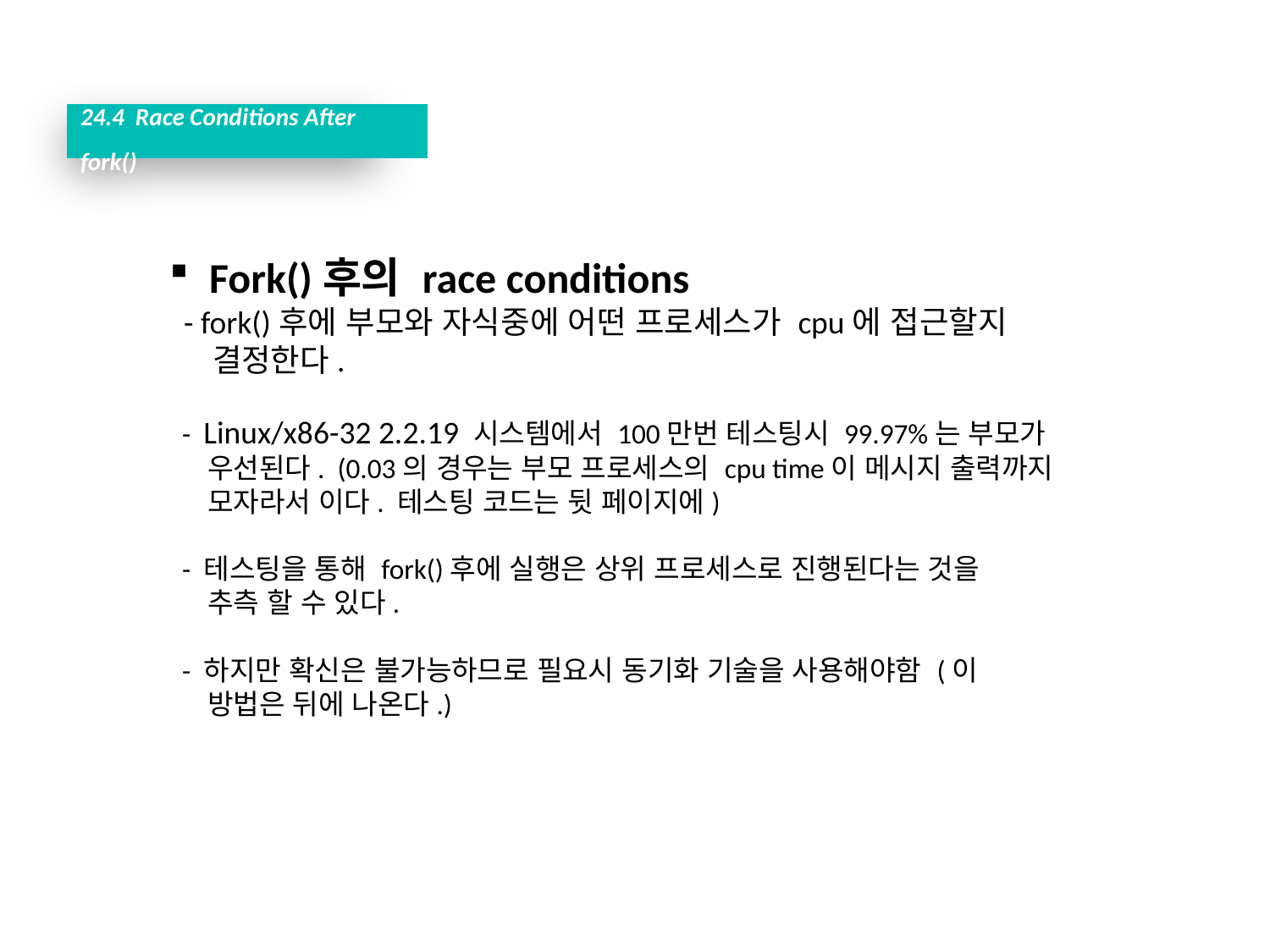

24.4  Race Conditions After fork()
Fork()후의 race conditions
  - fork()후에 부모와 자식중에 어떤 프로세스가 cpu에 접근할지
    결정한다.

  -  Linux/x86-32 2.2.19 시스템에서 100만번 테스팅시 99.97%는 부모가
    우선된다.  (0.03의 경우는 부모 프로세스의 cpu time이 메시지 출력까지
    모자라서 이다. 테스팅 코드는 뒷 페이지에)

  - 테스팅을 통해 fork()후에 실행은 상위 프로세스로 진행된다는 것을
    추측 할 수 있다.

  - 하지만 확신은 불가능하므로 필요시 동기화 기술을 사용해야함 (이
    방법은 뒤에 나온다.)